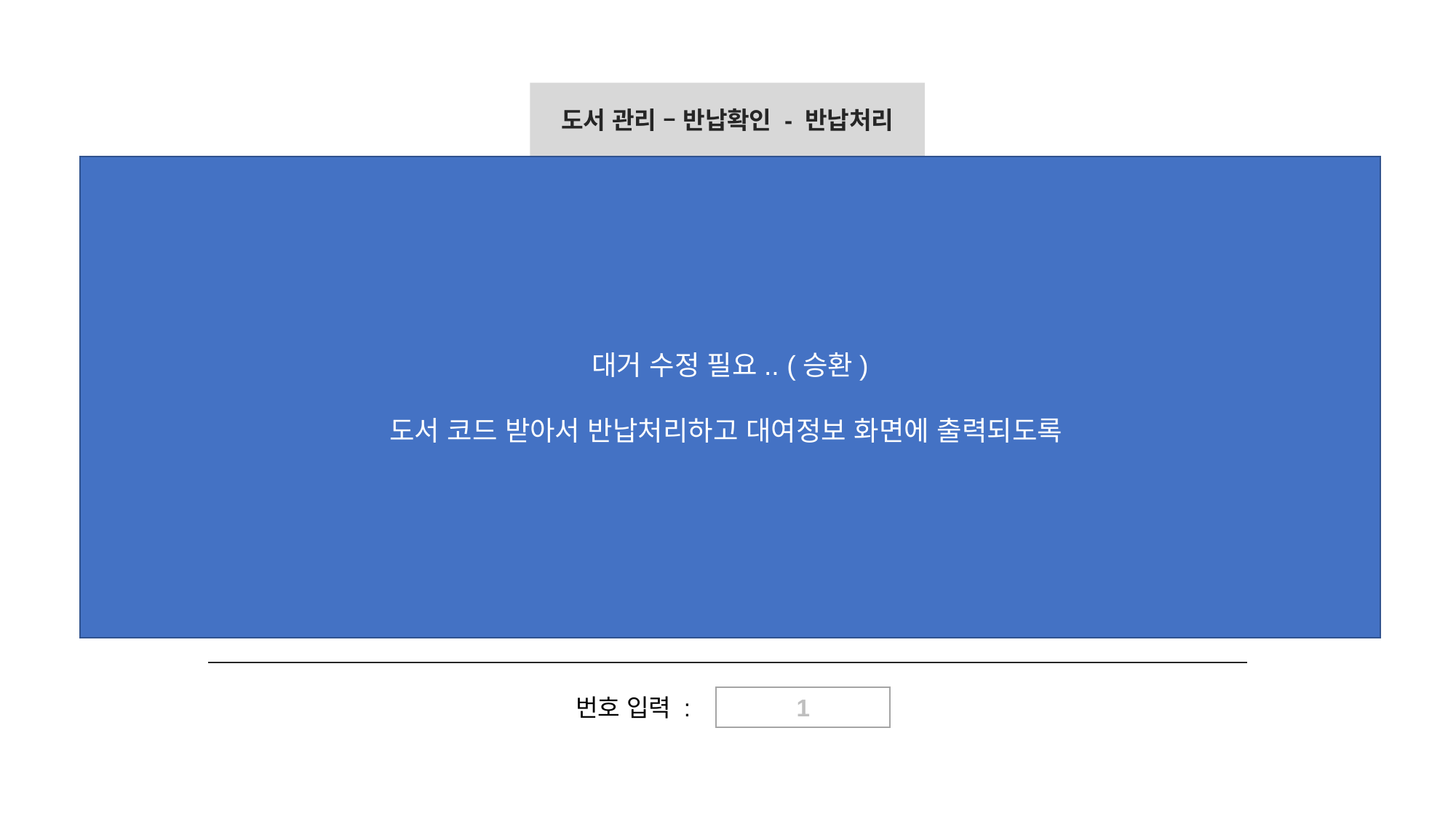

도서 관리 – 반납확인 - 반납처리
대거 수정 필요.. (승환)

도서 코드 받아서 반납처리하고 대여정보 화면에 출력되도록
도서 대여목록 현황
| 번호 | 도서명(도서번호) | 성함(회원번호) | 대여 날짜 | 반납 날짜 | 반납여부 | 연체여부 |
| --- | --- | --- | --- | --- | --- | --- |
| 1 | 점프 투 파이썬(101) | 홍길동(210) | 2020.03.05 | 2020.03.15 | N | 1 |
| 2 | 이것이 오라클 (103) | 전우치(130) | 2020.03.05 | 2020.03.12 | N | - |
| 3 | 신과 함께 (2341) | 성춘향(158) | 2020.03.05 | 2020.03.16 | N | 2 |

날짜별 오름차순 조회
날짜별 내림차순 조회
숫자를 눌러 반납처리
일괄적으로 모두 반납처리
뒤로 가기
번호 입력 :
1